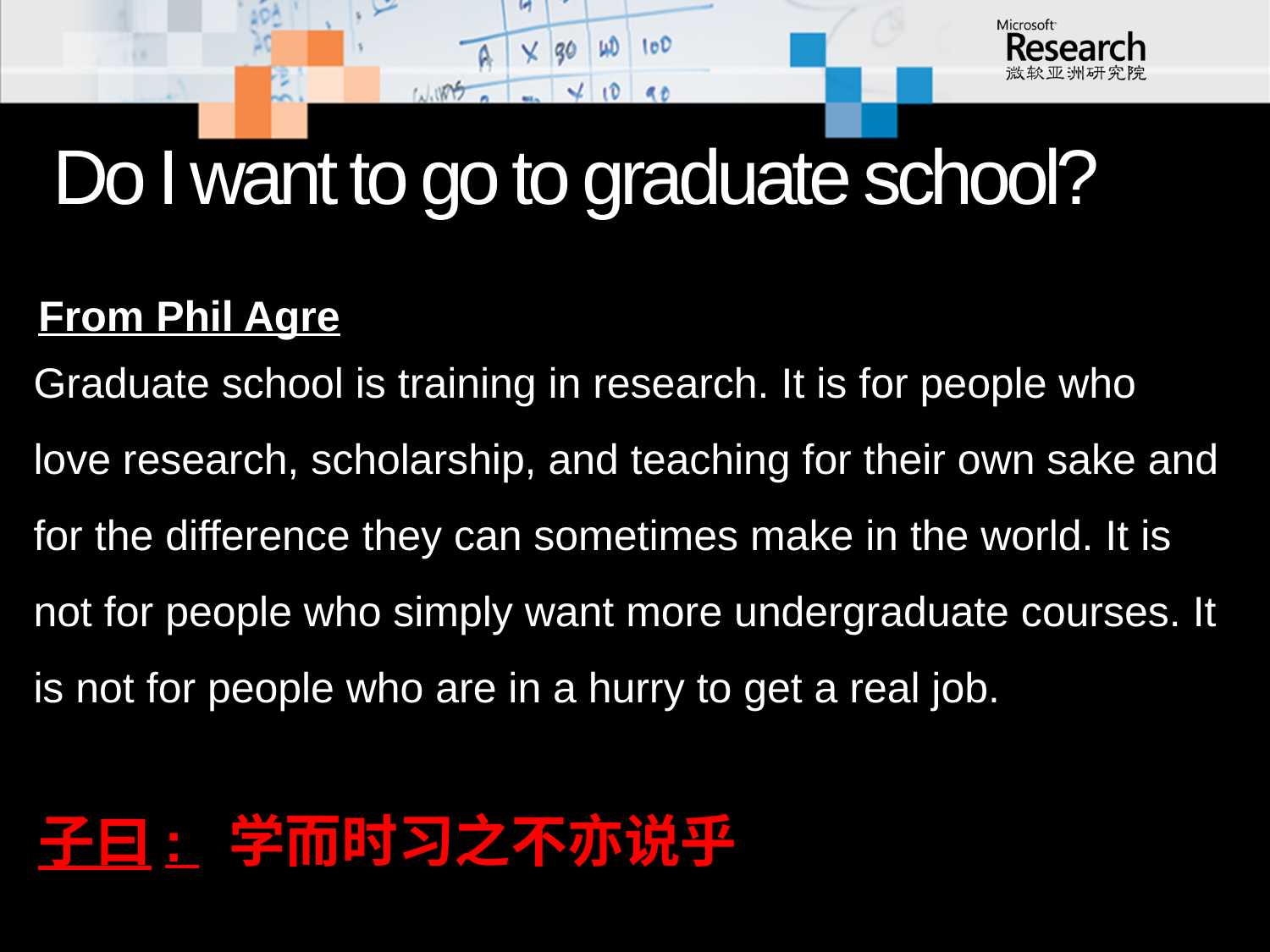

# Do I want to go to graduate school?
From Phil Agre
Graduate school is training in research. It is for people who love research, scholarship, and teaching for their own sake and for the difference they can sometimes make in the world. It is not for people who simply want more undergraduate courses. It is not for people who are in a hurry to get a real job.
子曰:  学而时习之不亦说乎